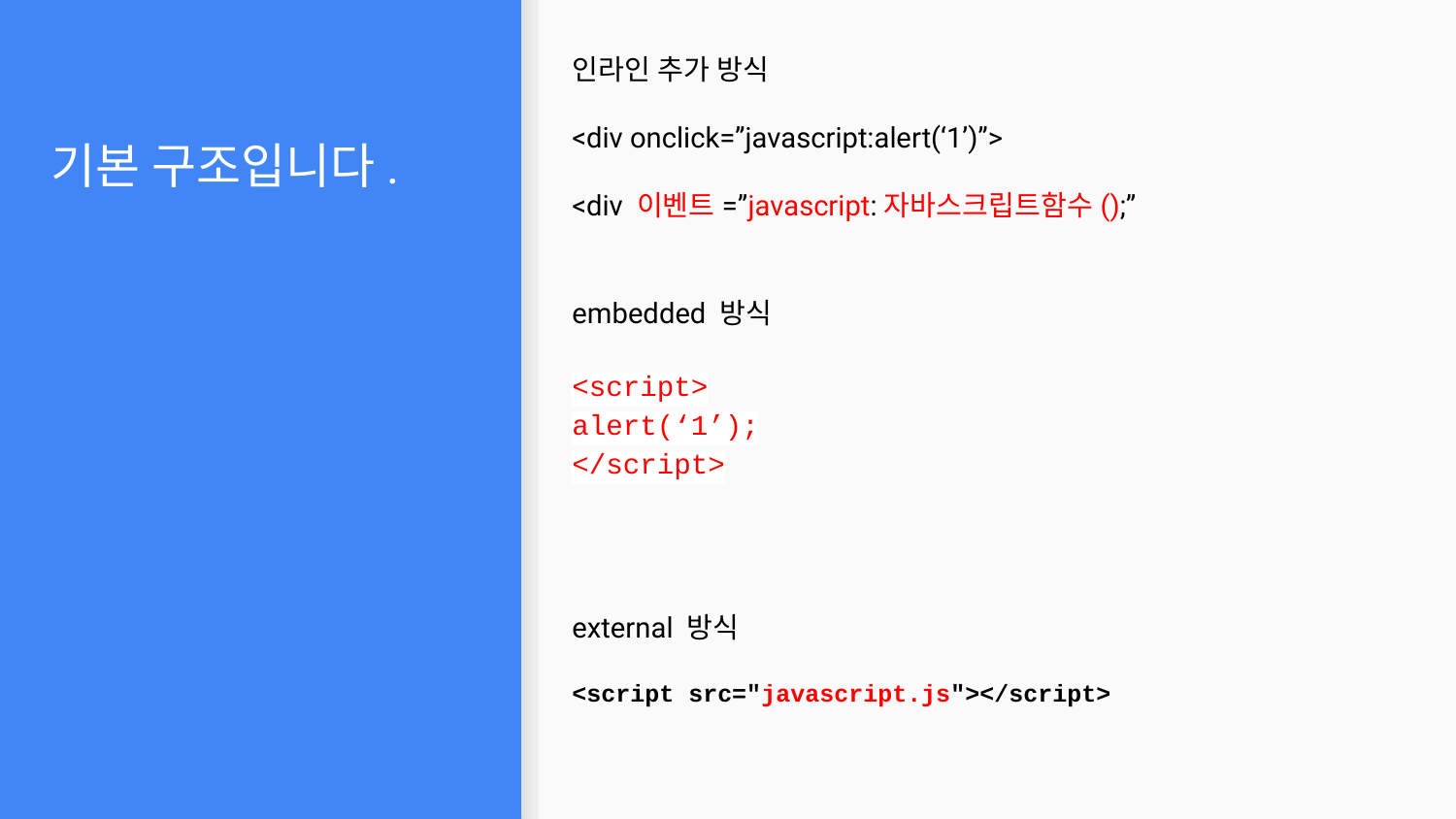

인라인 추가 방식

<div onclick=”javascript:alert(‘1’)”>

<div 이벤트=”javascript:자바스크립트함수();”
# 기본 구조입니다.
embedded 방식

<script>
alert(‘1’);
</script>

external 방식

<script src="javascript.js"></script>